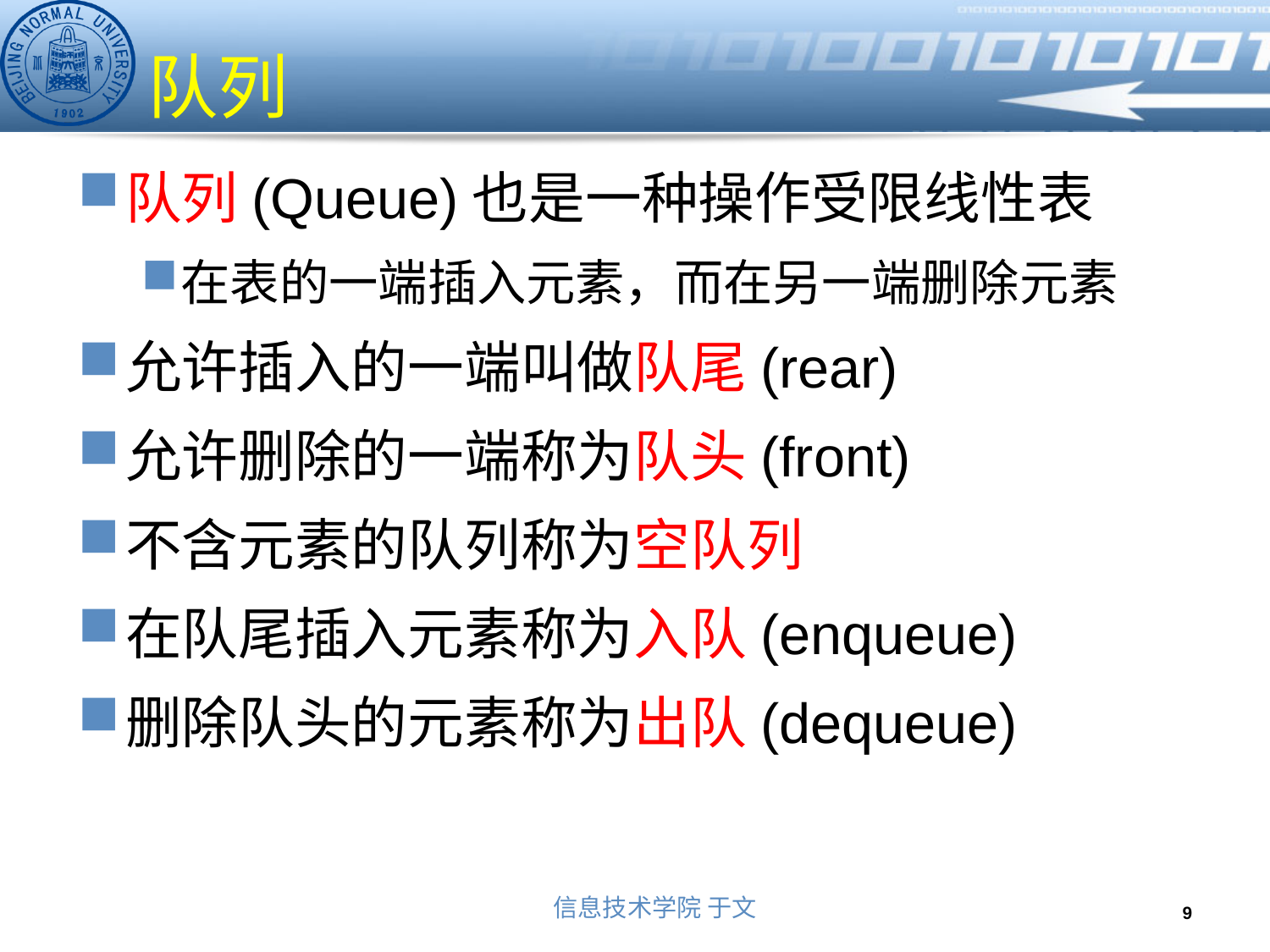

# 队列
队列(Queue)也是一种操作受限线性表
在表的一端插入元素，而在另一端删除元素
允许插入的一端叫做队尾(rear)
允许删除的一端称为队头(front)
不含元素的队列称为空队列
在队尾插入元素称为入队(enqueue)
删除队头的元素称为出队(dequeue)

9